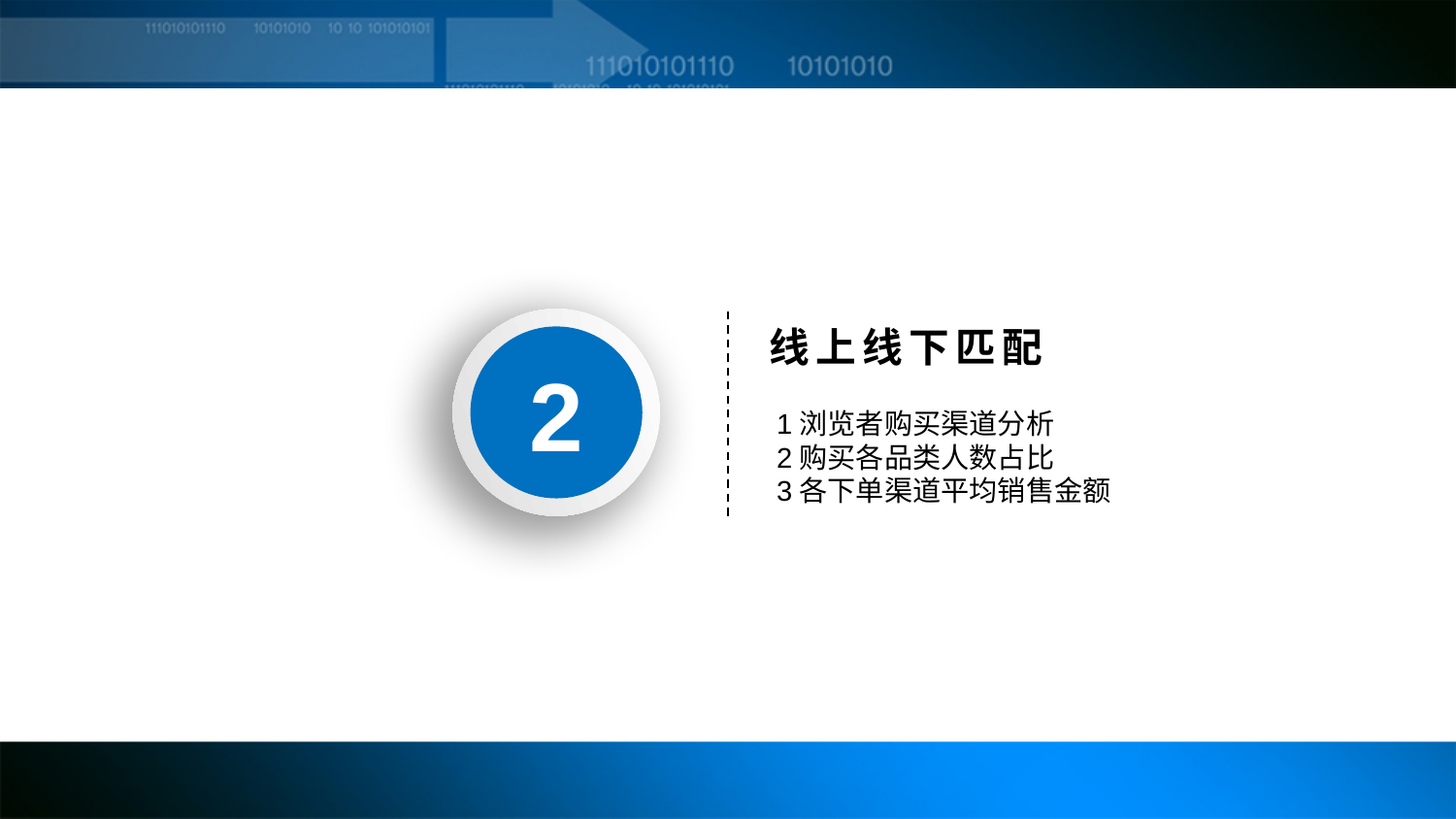

2
线上线下匹配
1浏览者购买渠道分析
2购买各品类人数占比
3各下单渠道平均销售金额